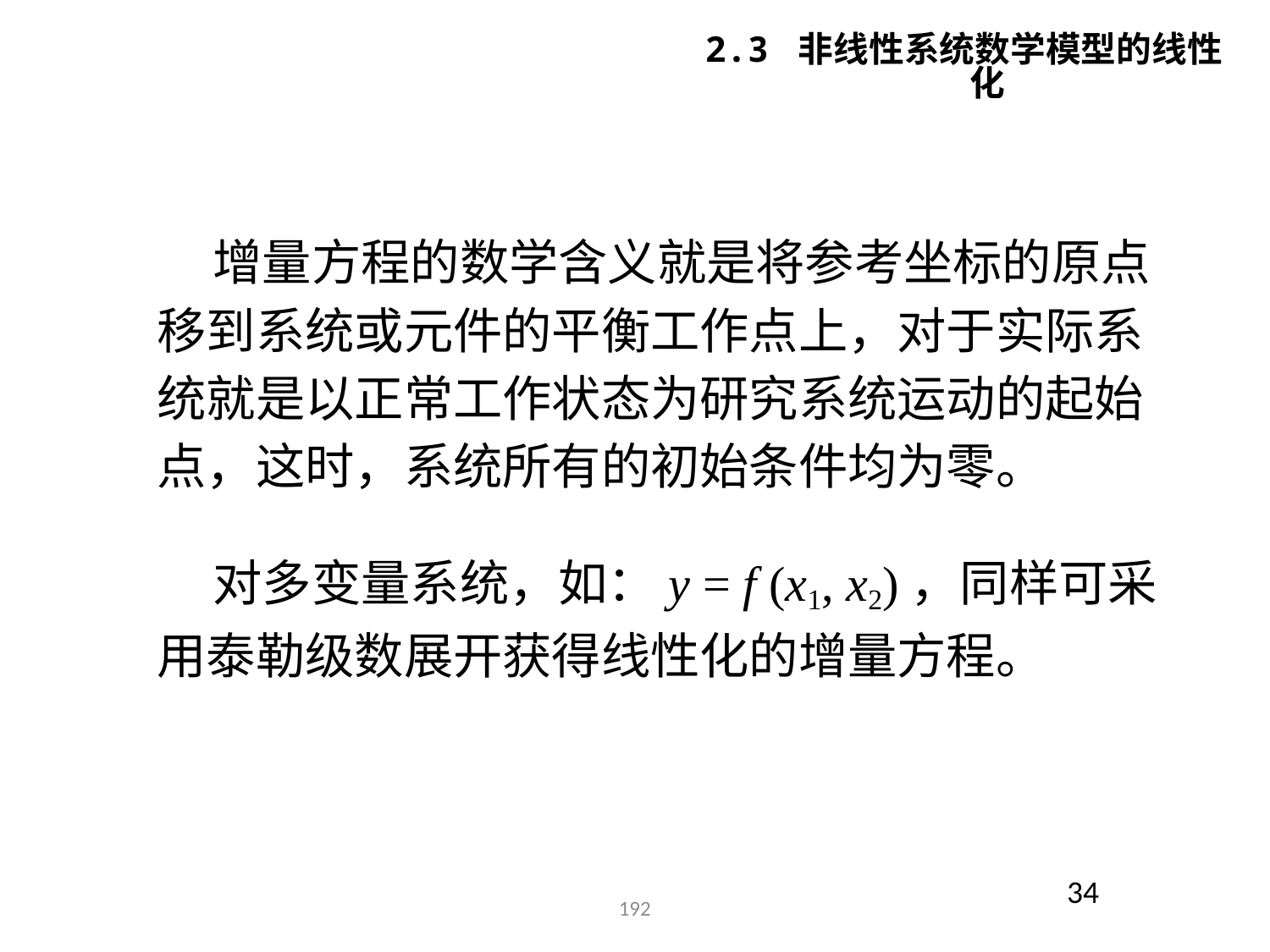

2.3 非线性系统数学模型的线性化
    增量方程的数学含义就是将参考坐标的原点移到系统或元件的平衡工作点上，对于实际系统就是以正常工作状态为研究系统运动的起始点，这时，系统所有的初始条件均为零。
    对多变量系统，如：y = f (x1, x2)，同样可采用泰勒级数展开获得线性化的增量方程。
34
192